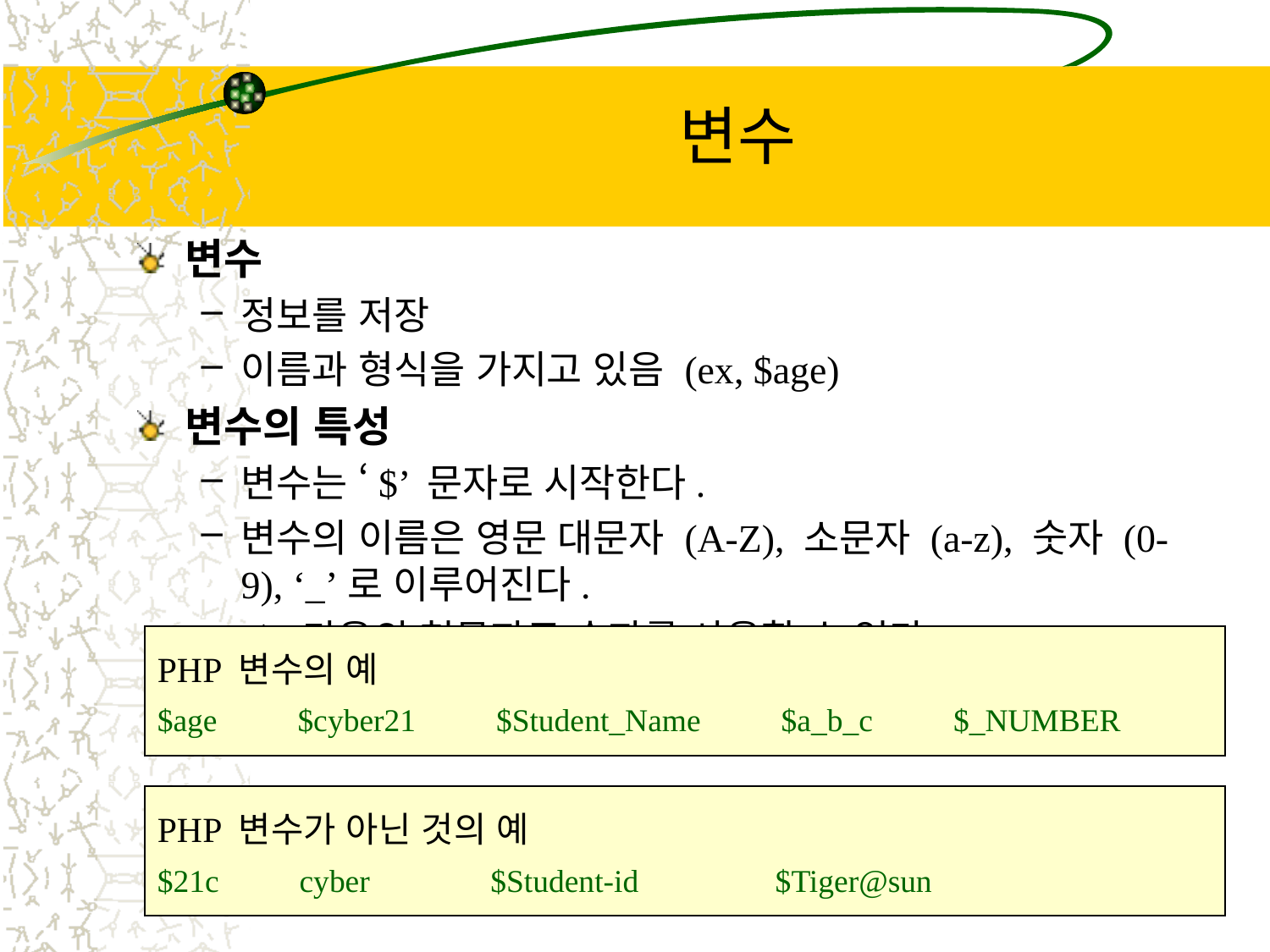

# 변수
변수
정보를 저장
이름과 형식을 가지고 있음 (ex, $age)
변수의 특성
변수는 ‘$’ 문자로 시작한다.
변수의 이름은 영문 대문자 (A-Z), 소문자 (a-z), 숫자 (0-9), ‘_’로 이루어진다.
‘$’ 다음의 첫문자로 숫자를 사용할 수 없다.
PHP 변수의 예
$age          $cyber21          $Student_Name          $a_b_c          $_NUMBER
PHP 변수가 아닌 것의 예
$21c          cyber               $Student-id                 $Tiger@sun